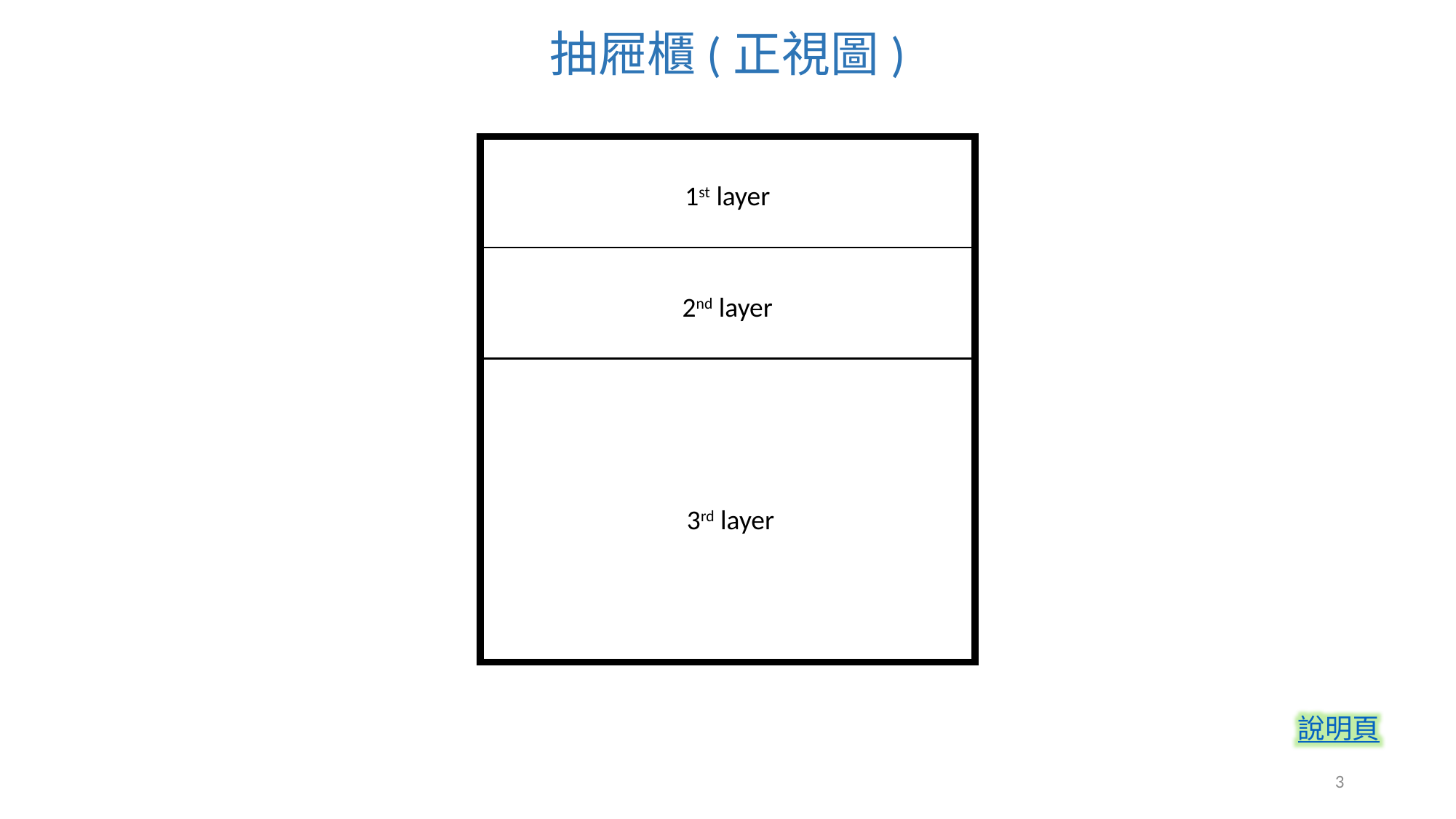

抽屜櫃(正視圖)

1st layer

2nd layer

 3rd layer
說明頁
3